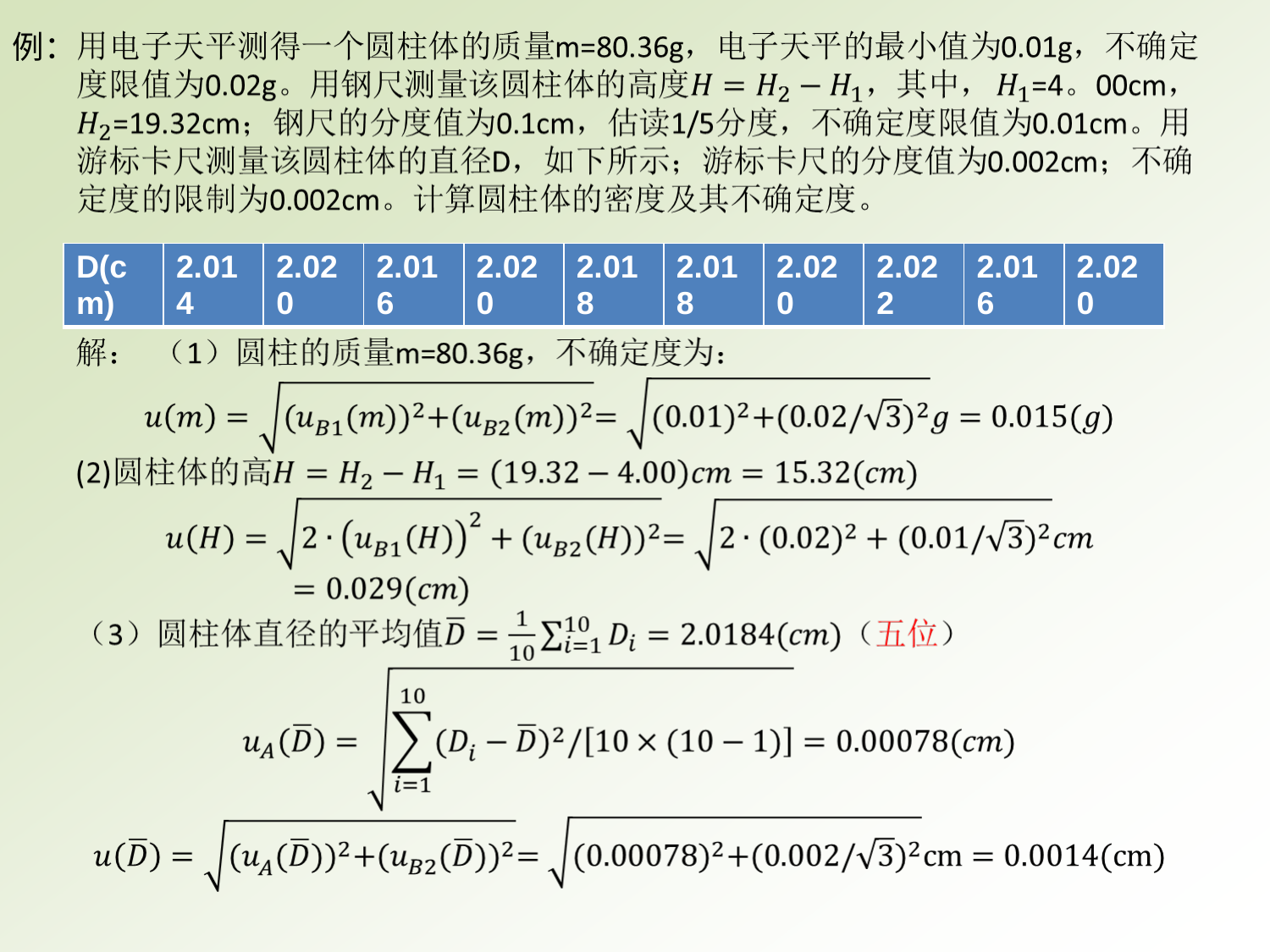

例：
| D(cm) | 2.014 | 2.020 | 2.016 | 2.020 | 2.018 | 2.018 | 2.020 | 2.022 | 2.016 | 2.020 |
| --- | --- | --- | --- | --- | --- | --- | --- | --- | --- | --- |